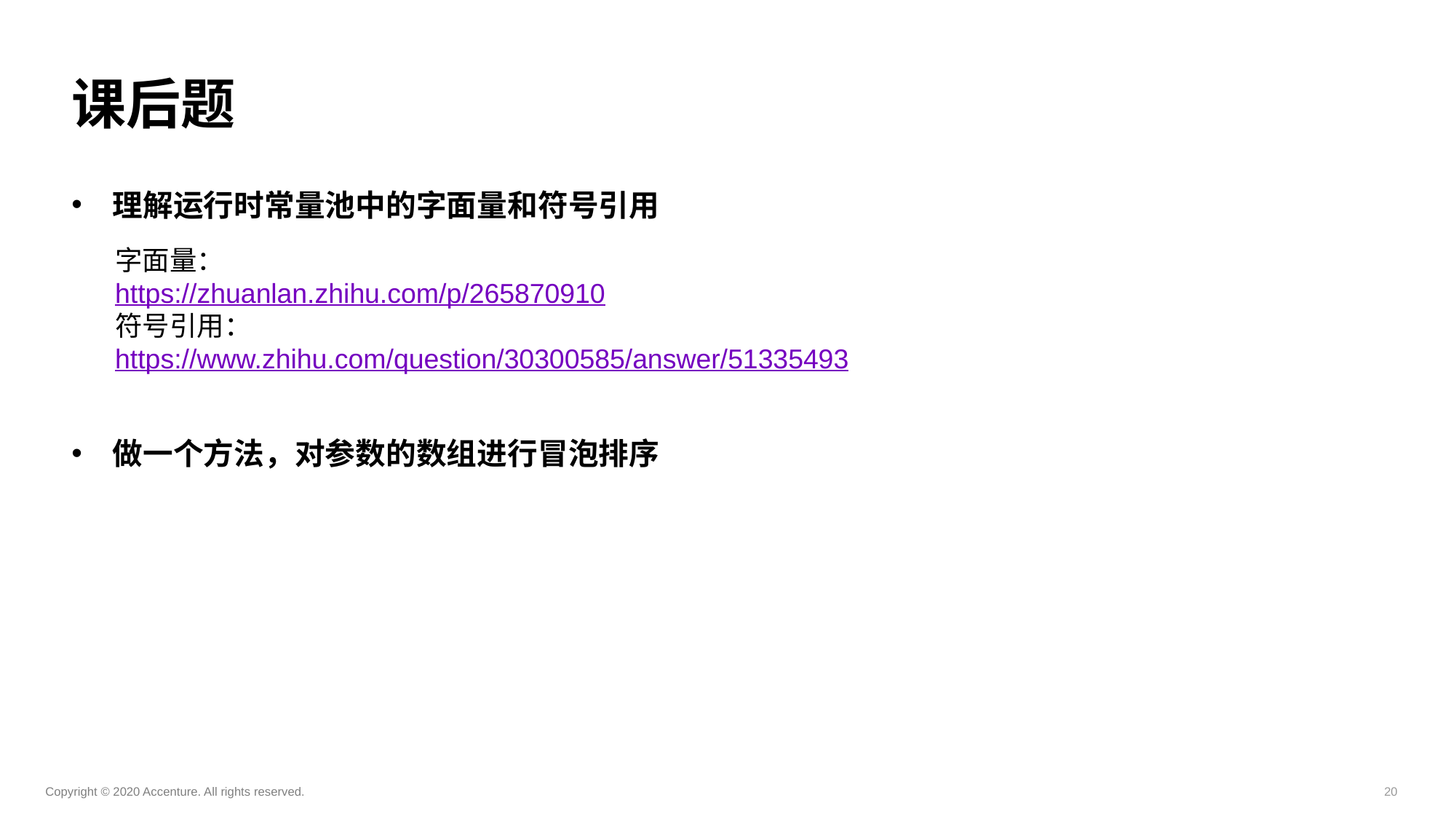

# 课后题

理解运行时常量池中的字面量和符号引用
字面量：
https://zhuanlan.zhihu.com/p/265870910
符号引用：
https://www.zhihu.com/question/30300585/answer/51335493

做一个方法，对参数的数组进行冒泡排序
Copyright © 2020 Accenture. All rights reserved.
20